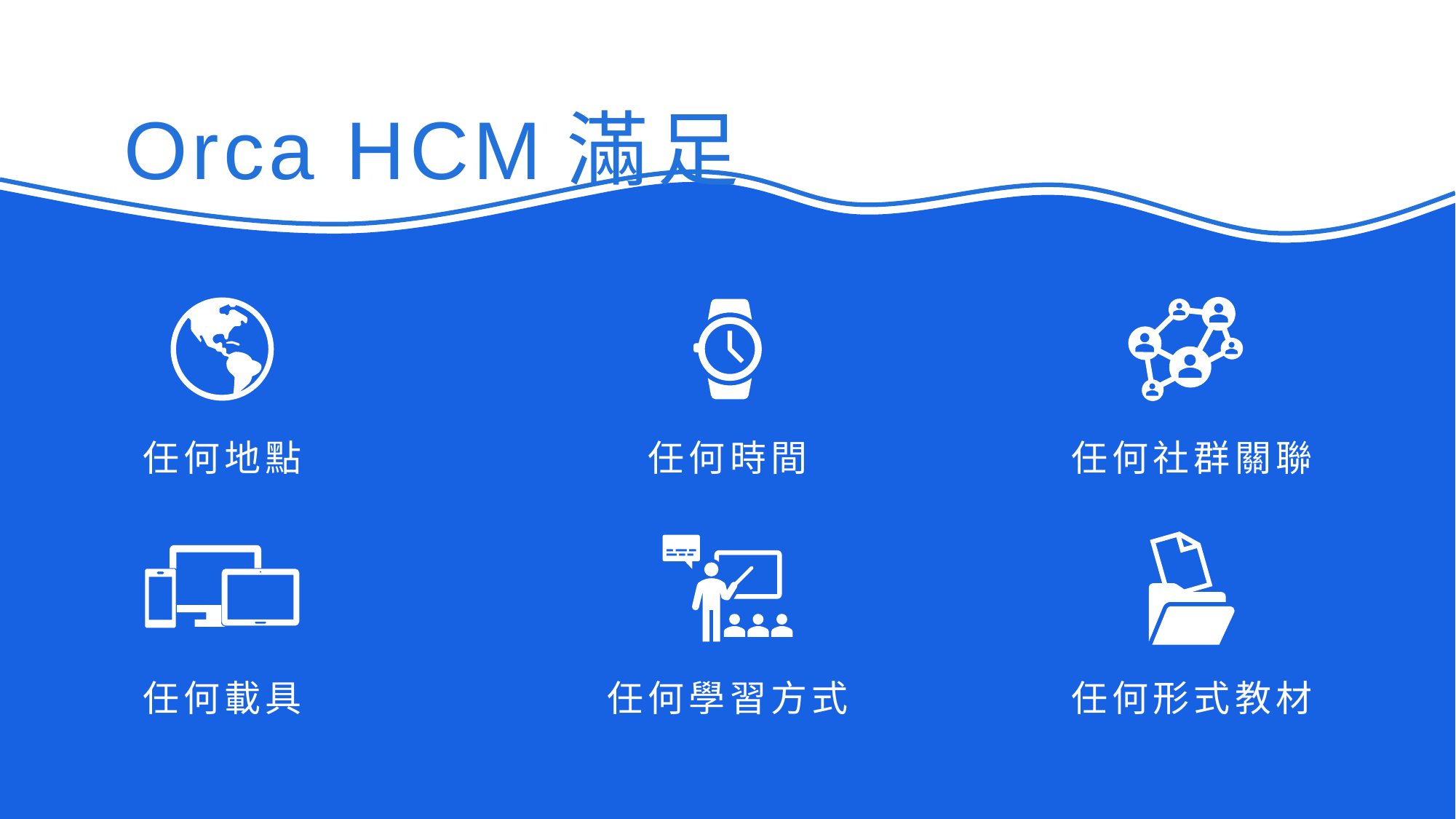

Orca HCM滿足

任何地點
任何時間
任何社群關聯

任何載具
任何學習方式
任何形式教材